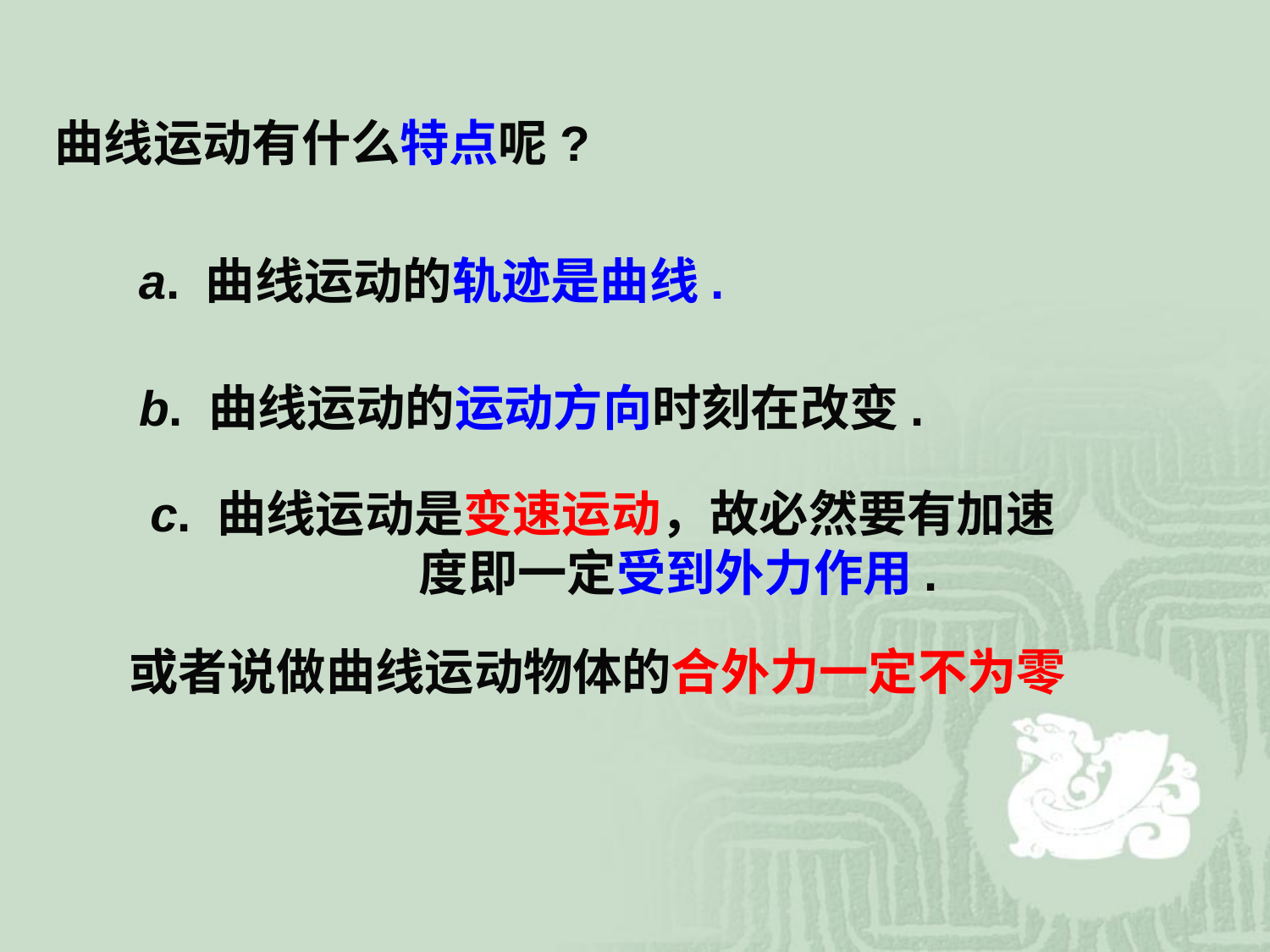

曲线运动有什么特点呢?
a. 曲线运动的轨迹是曲线.
b. 曲线运动的运动方向时刻在改变.
c. 曲线运动是变速运动，故必然要有加速                             度即一定受到外力作用.
或者说做曲线运动物体的合外力一定不为零